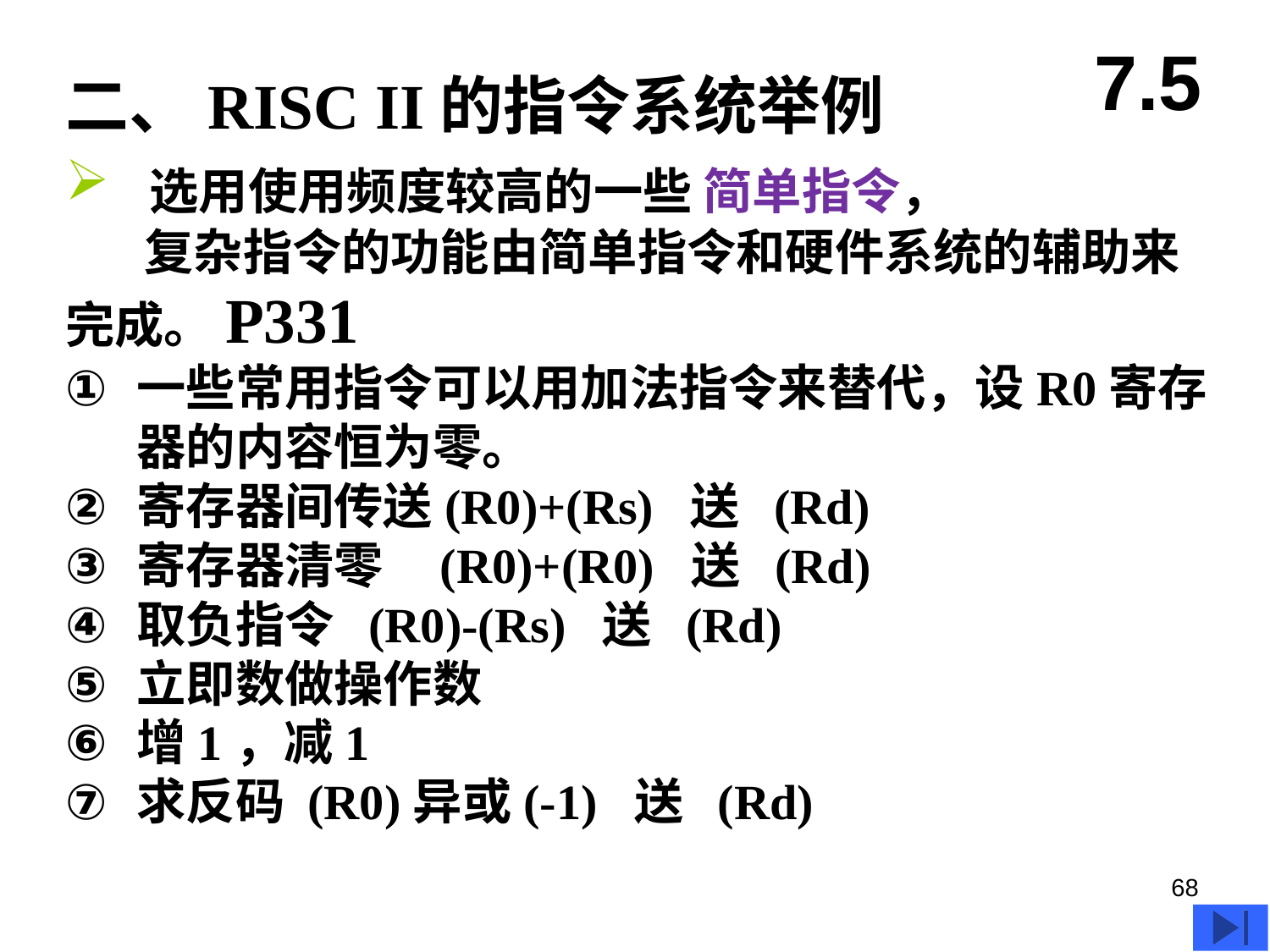

7.5
二、RISC II的指令系统举例

  选用使用频度较高的一些 简单指令，
      复杂指令的功能由简单指令和硬件系统的辅助来完成。P331
一些常用指令可以用加法指令来替代，设R0寄存器的内容恒为零。
寄存器间传送(R0)+(Rs)  送  (Rd)
寄存器清零    (R0)+(R0)  送  (Rd)
取负指令  (R0)-(Rs)  送  (Rd)
立即数做操作数
增1，减1
求反码 (R0)异或(-1)  送  (Rd)
68